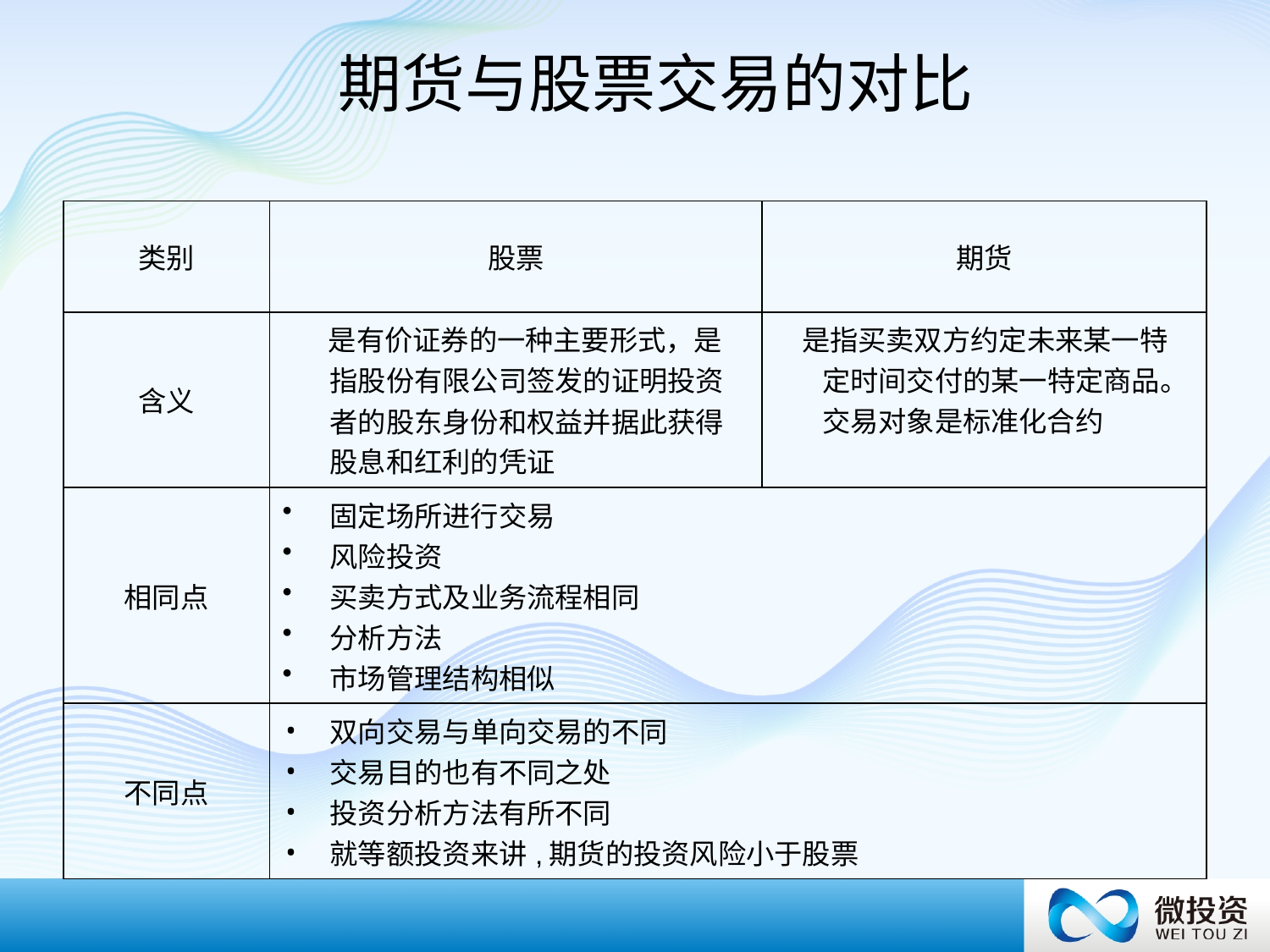

期货与股票交易的对比
| 类别 | 股票 | 期货 |
| --- | --- | --- |
| 含义 | 是有价证券的一种主要形式，是指股份有限公司签发的证明投资者的股东身份和权益并据此获得股息和红利的凭证 | 是指买卖双方约定未来某一特定时间交付的某一特定商品。交易对象是标准化合约 |
| 相同点 | 固定场所进行交易 风险投资 买卖方式及业务流程相同 分析方法 市场管理结构相似 |  |
| 不同点 | 双向交易与单向交易的不同 交易目的也有不同之处 投资分析方法有所不同 就等额投资来讲,期货的投资风险小于股票 |  |